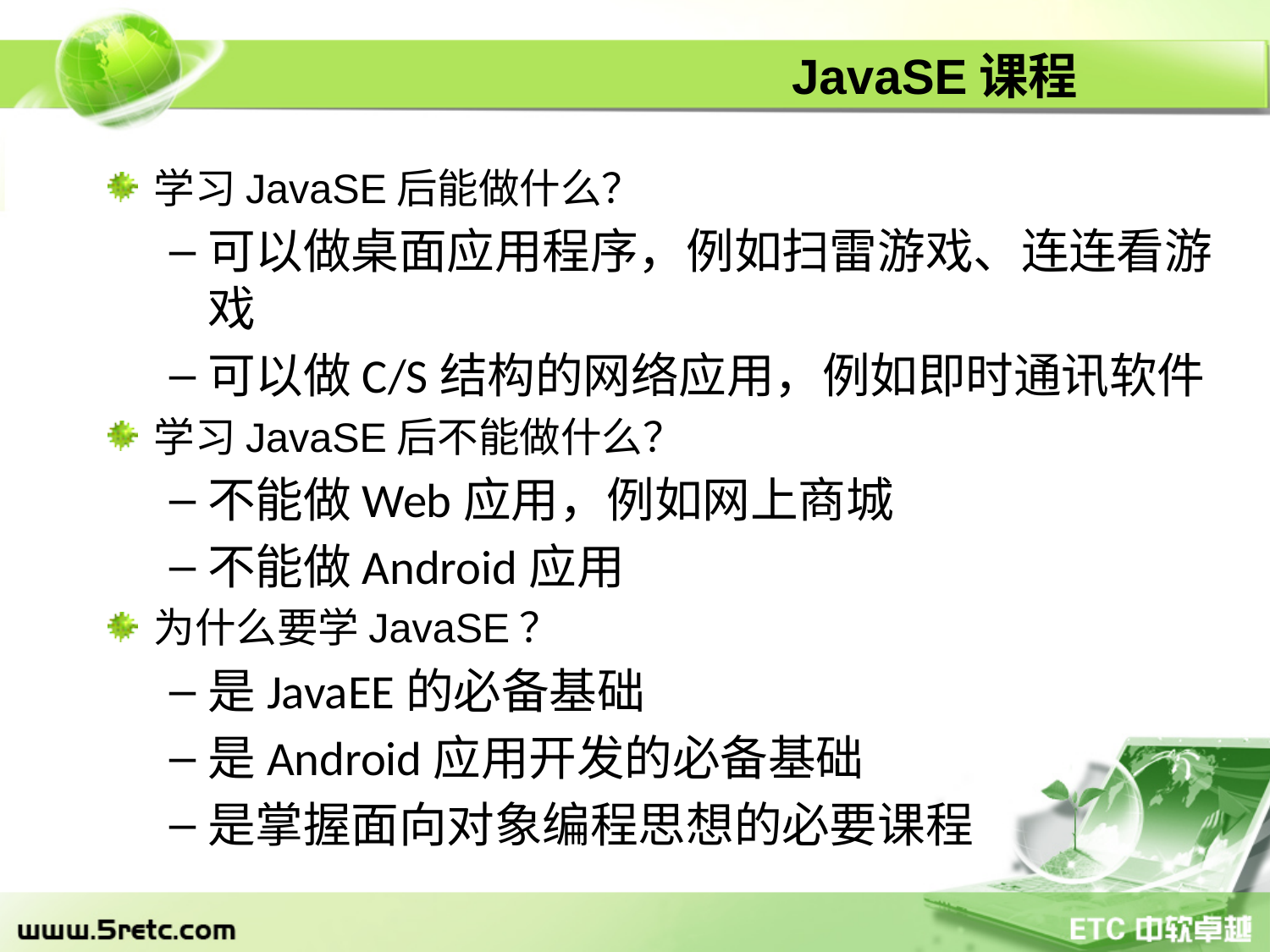

# JavaSE课程
学习JavaSE后能做什么？
可以做桌面应用程序，例如扫雷游戏、连连看游戏
可以做C/S结构的网络应用，例如即时通讯软件
学习JavaSE后不能做什么？
不能做Web应用，例如网上商城
不能做Android应用
为什么要学JavaSE？
是JavaEE的必备基础
是Android应用开发的必备基础
是掌握面向对象编程思想的必要课程